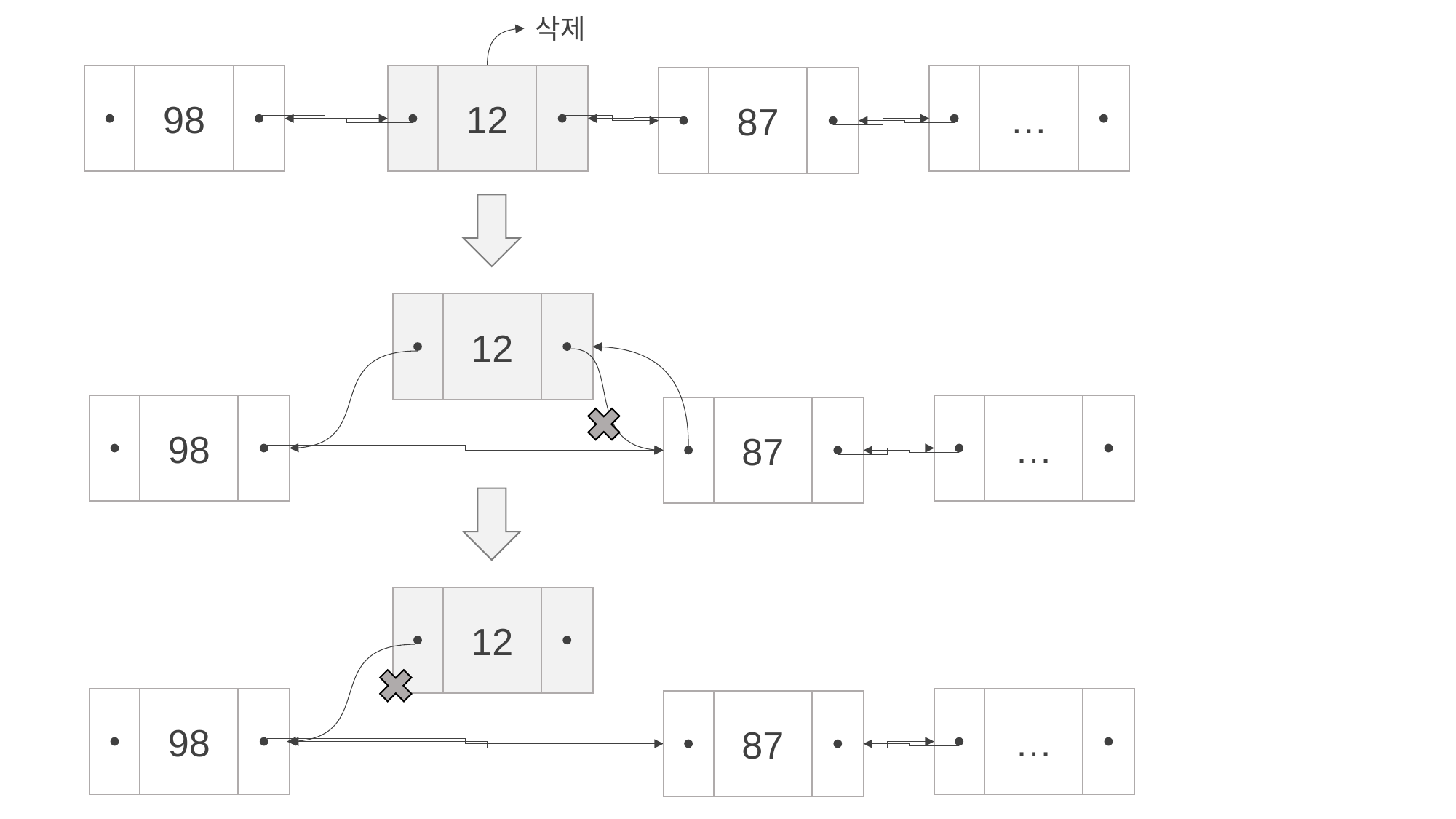

삭제

…

98

12

87

12

…

98

87

12

…

98

87